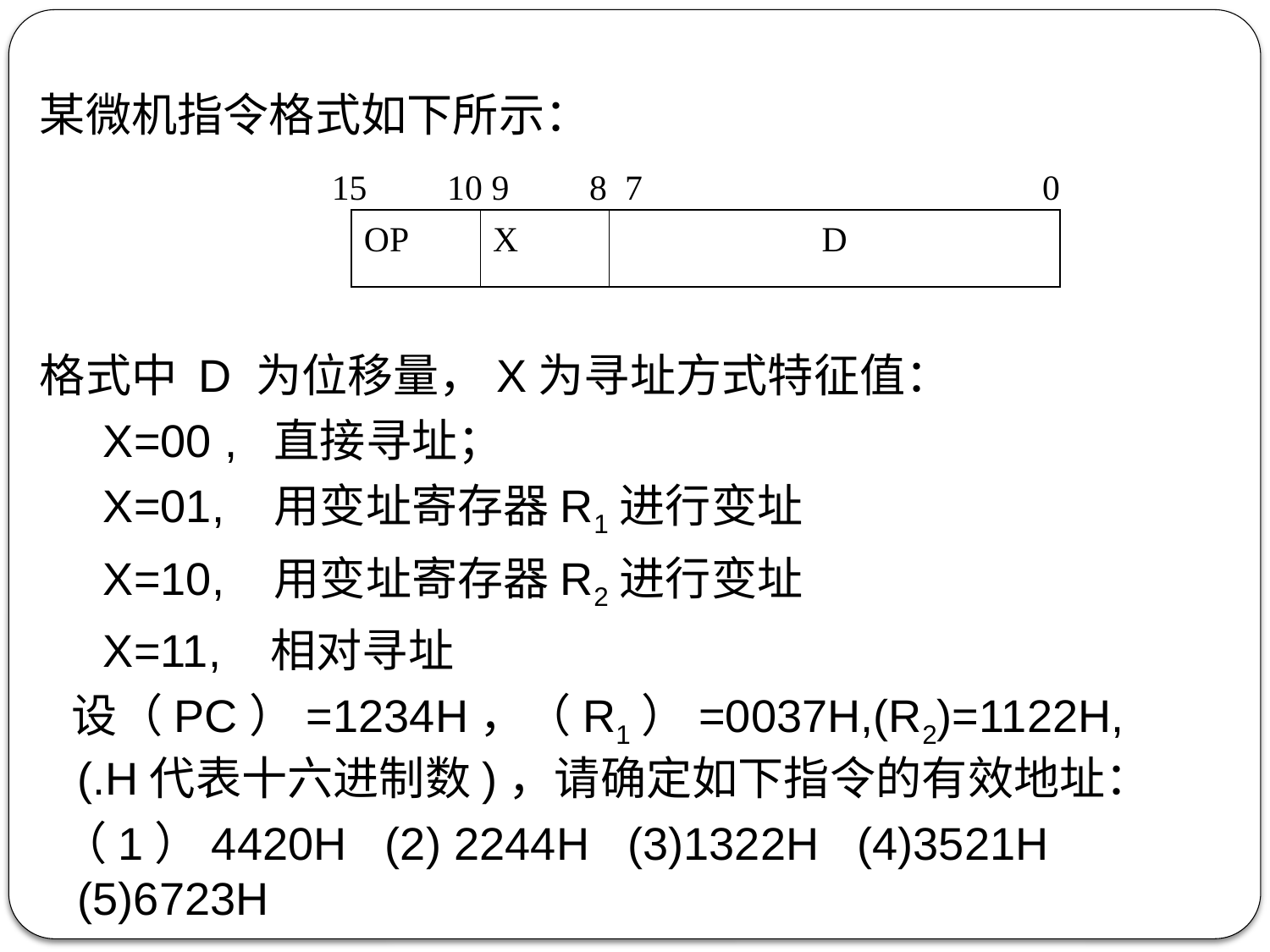

某微机指令格式如下所示：

格式中 D 为位移量，X为寻址方式特征值：
     X=00 ,  直接寻址；
     X=01,   用变址寄存器R1进行变址
     X=10,   用变址寄存器R2进行变址
     X=11,   相对寻址
  设（PC）=1234H，（R1）=0037H,(R2)=1122H,(.H代表十六进制数)，请确定如下指令的有效地址：
 （1）4420H   (2) 2244H   (3)1322H   (4)3521H   (5)6723H

15         10 9         8  7                                             0
OP
X
D